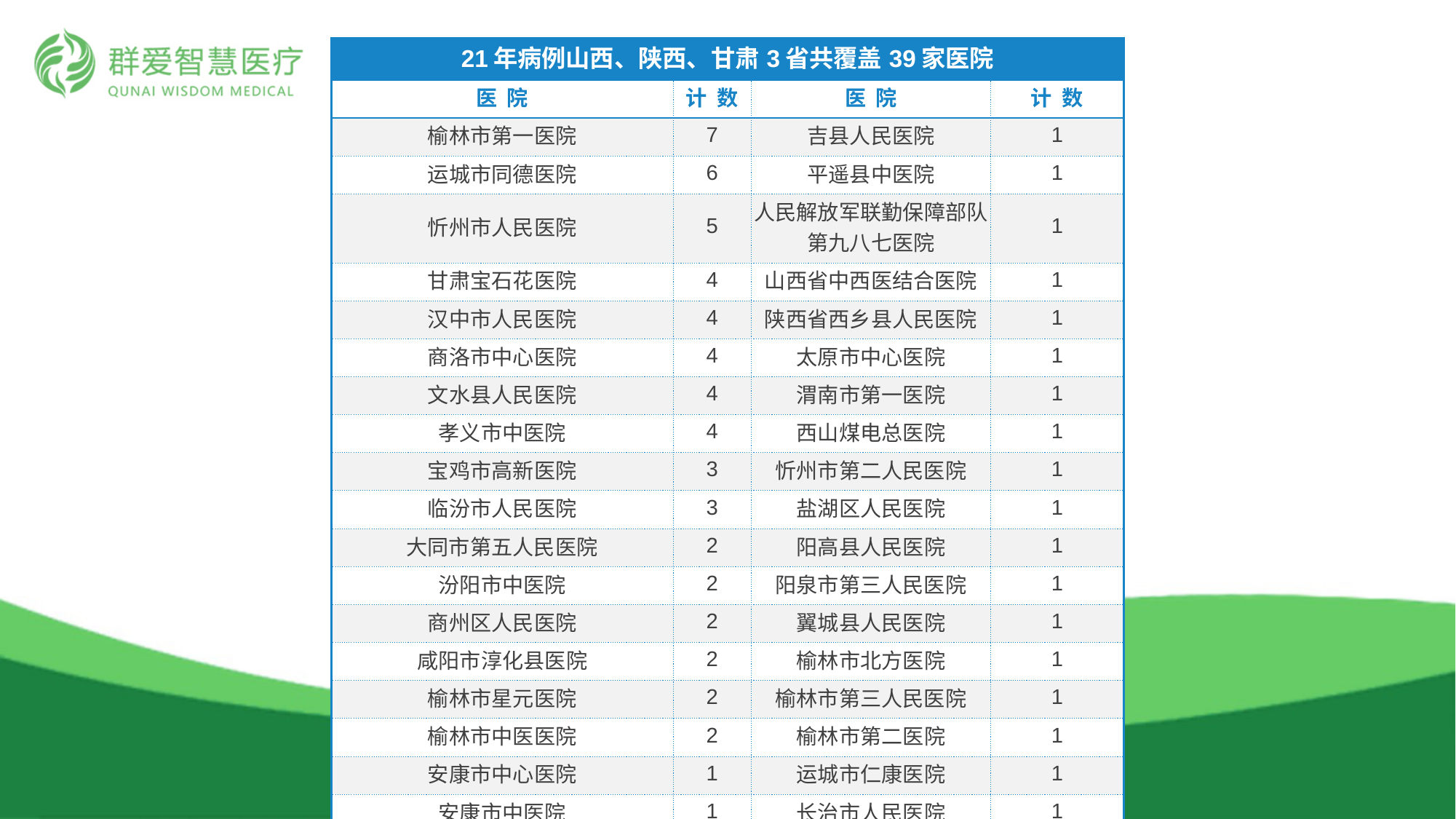

| 21年病例山西、陕西、甘肃3省共覆盖39家医院 |  |  |  |
| --- | --- | --- | --- |
| 医 院 | 计 数 | 医 院 | 计 数 |
| 榆林市第一医院 | 7 | 吉县人民医院 | 1 |
| 运城市同德医院 | 6 | 平遥县中医院 | 1 |
| 忻州市人民医院 | 5 | 人民解放军联勤保障部队第九八七医院 | 1 |
| 甘肃宝石花医院 | 4 | 山西省中西医结合医院 | 1 |
| 汉中市人民医院 | 4 | 陕西省西乡县人民医院 | 1 |
| 商洛市中心医院 | 4 | 太原市中心医院 | 1 |
| 文水县人民医院 | 4 | 渭南市第一医院 | 1 |
| 孝义市中医院 | 4 | 西山煤电总医院 | 1 |
| 宝鸡市高新医院 | 3 | 忻州市第二人民医院 | 1 |
| 临汾市人民医院 | 3 | 盐湖区人民医院 | 1 |
| 大同市第五人民医院 | 2 | 阳高县人民医院 | 1 |
| 汾阳市中医院 | 2 | 阳泉市第三人民医院 | 1 |
| 商州区人民医院 | 2 | 翼城县人民医院 | 1 |
| 咸阳市淳化县医院 | 2 | 榆林市北方医院 | 1 |
| 榆林市星元医院 | 2 | 榆林市第三人民医院 | 1 |
| 榆林市中医医院 | 2 | 榆林市第二医院 | 1 |
| 安康市中心医院 | 1 | 运城市仁康医院 | 1 |
| 安康市中医院 | 1 | 长治市人民医院 | 1 |
| 甘肃省平凉市崇信县人民医院 | 1 | 子长县人民医院 | 1 |
| 古县人民医院 | 1 |  |  |